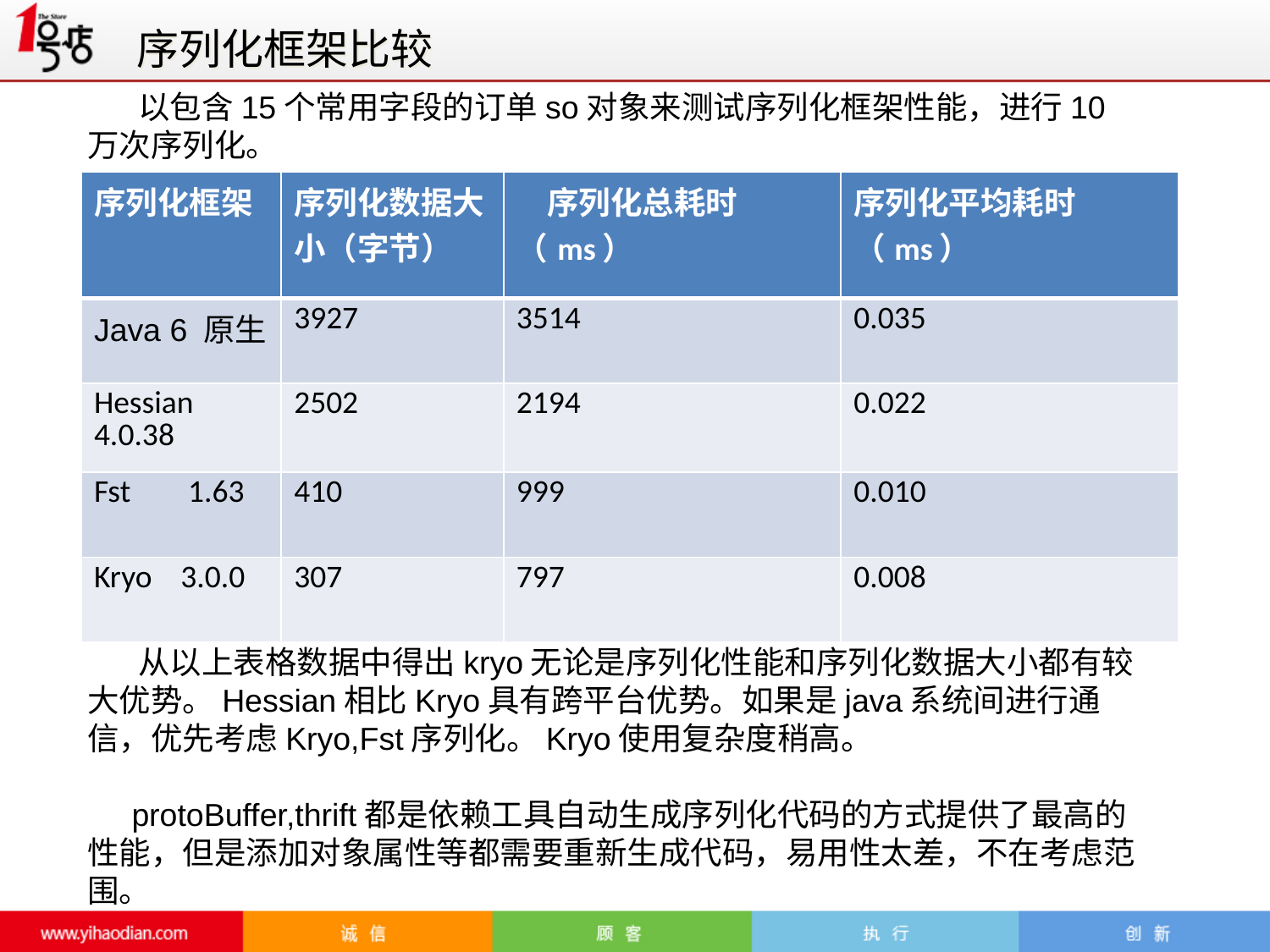

序列化框架比较
      以包含15个常用字段的订单so对象来测试序列化框架性能，进行10万次序列化。
| 序列化框架 | 序列化数据大小（字节） | 序列化总耗时（ms） | 序列化平均耗时（ms） |
| --- | --- | --- | --- |
| Java 6 原生 | 3927 | 3514 | 0.035 |
| Hessian 4.0.38 | 2502 | 2194 | 0.022 |
| Fst 1.63 | 410 | 999 | 0.010 |
| Kryo 3.0.0 | 307 | 797 | 0.008 |
      从以上表格数据中得出kryo无论是序列化性能和序列化数据大小都有较大优势。Hessian相比Kryo具有跨平台优势。如果是java系统间进行通信，优先考虑Kryo,Fst序列化。Kryo使用复杂度稍高。

     protoBuffer,thrift都是依赖工具自动生成序列化代码的方式提供了最高的性能，但是添加对象属性等都需要重新生成代码，易用性太差，不在考虑范围。